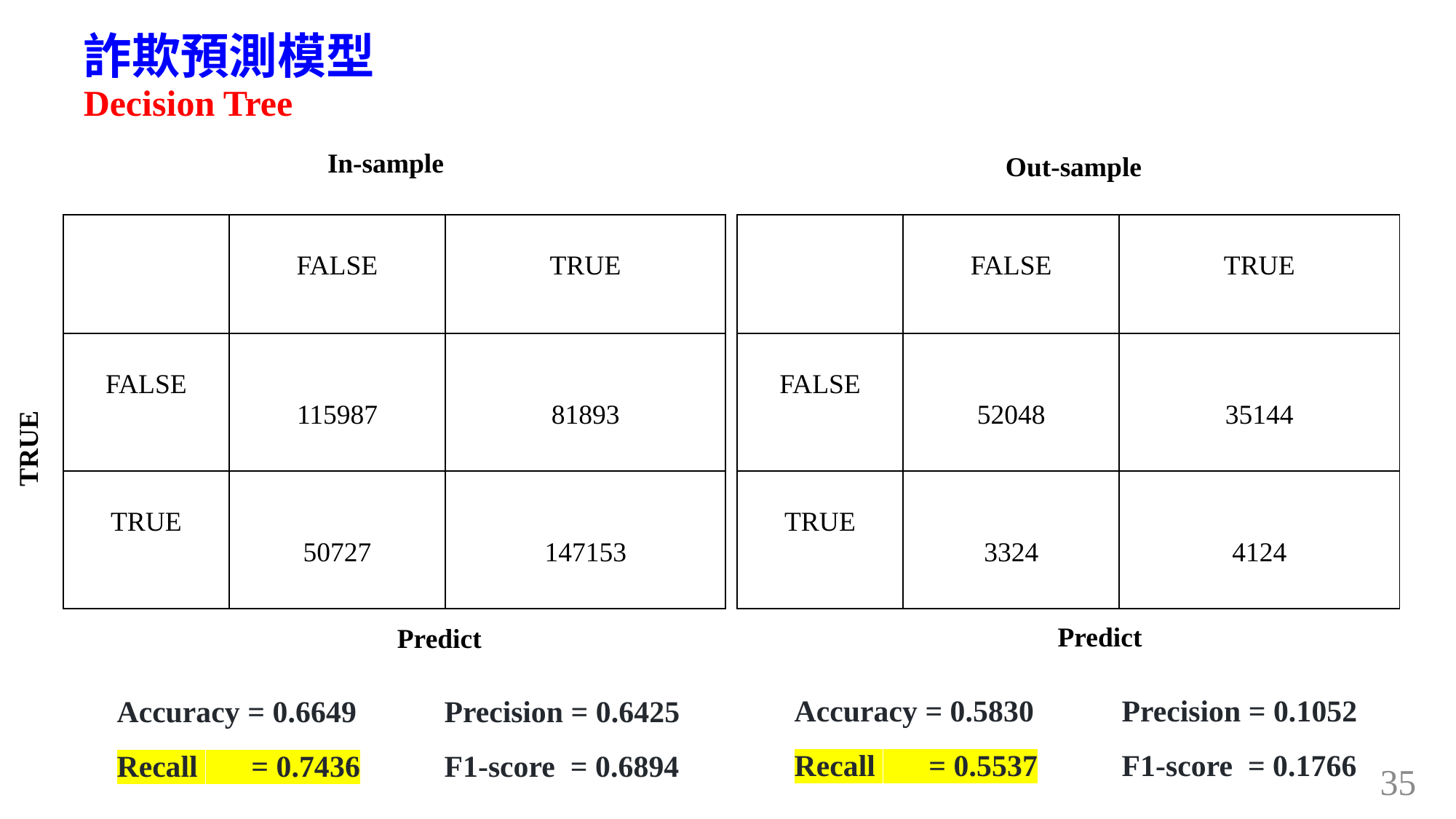

詐欺預測模型
Decision Tree
In-sample
Out-sample
|  | FALSE | TRUE |
| --- | --- | --- |
| FALSE | 115987 | 81893 |
| TRUE | 50727 | 147153 |
|  | FALSE | TRUE |
| --- | --- | --- |
| FALSE | 52048 | 35144 |
| TRUE | 3324 | 4124 |
TRUE
Predict
Predict
Accuracy = 0.5830	Precision = 0.1052
Recall       = 0.5537	F1-score  = 0.1766
Accuracy = 0.6649	Precision = 0.6425
Recall       = 0.7436	F1-score  = 0.6894
35